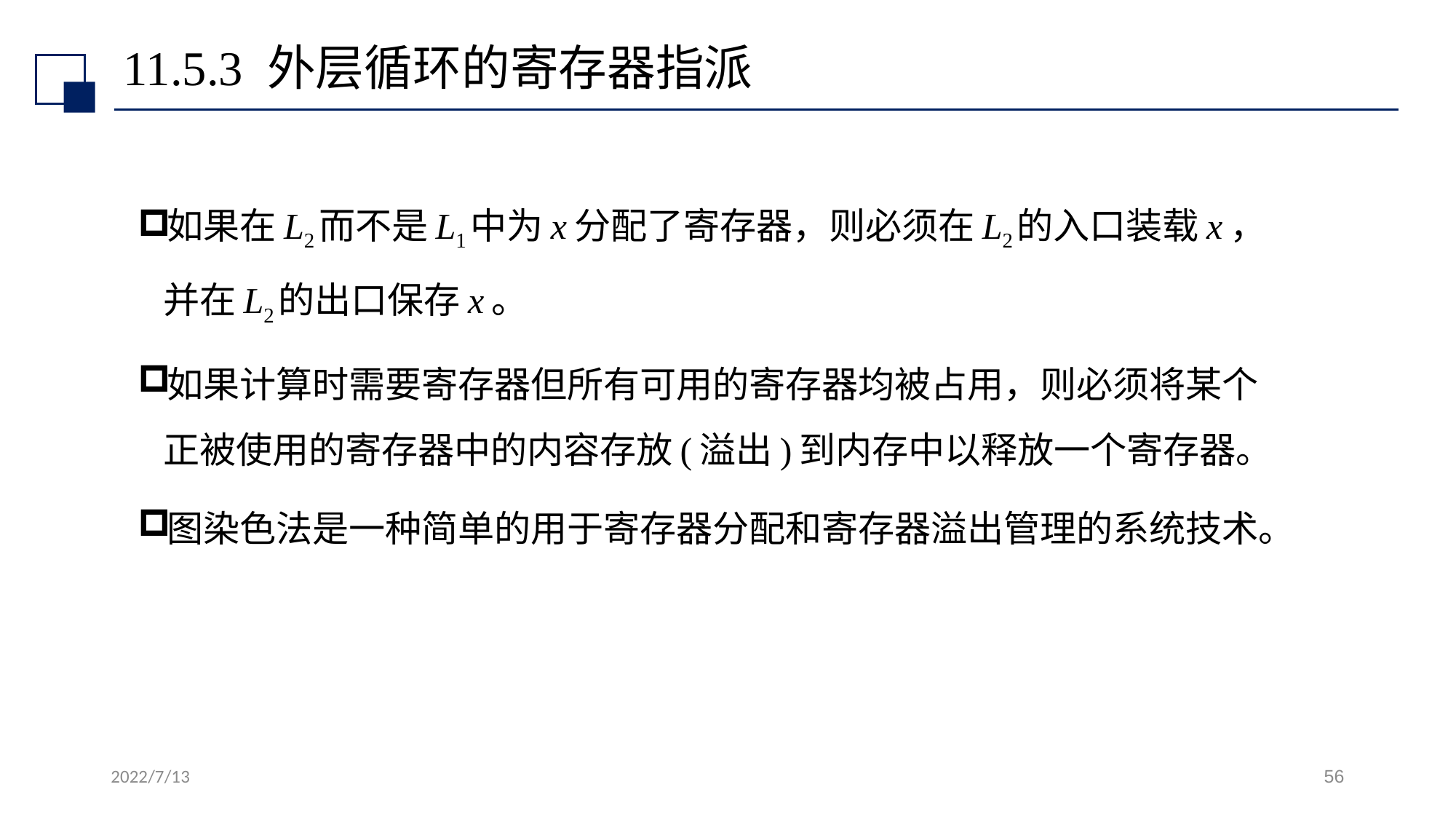

# 11.5.3 外层循环的寄存器指派
如果在L2而不是L1中为x分配了寄存器，则必须在L2的入口装载x，并在L2的出口保存x。
如果计算时需要寄存器但所有可用的寄存器均被占用，则必须将某个正被使用的寄存器中的内容存放(溢出)到内存中以释放一个寄存器。
图染色法是一种简单的用于寄存器分配和寄存器溢出管理的系统技术。

2022/7/13
56